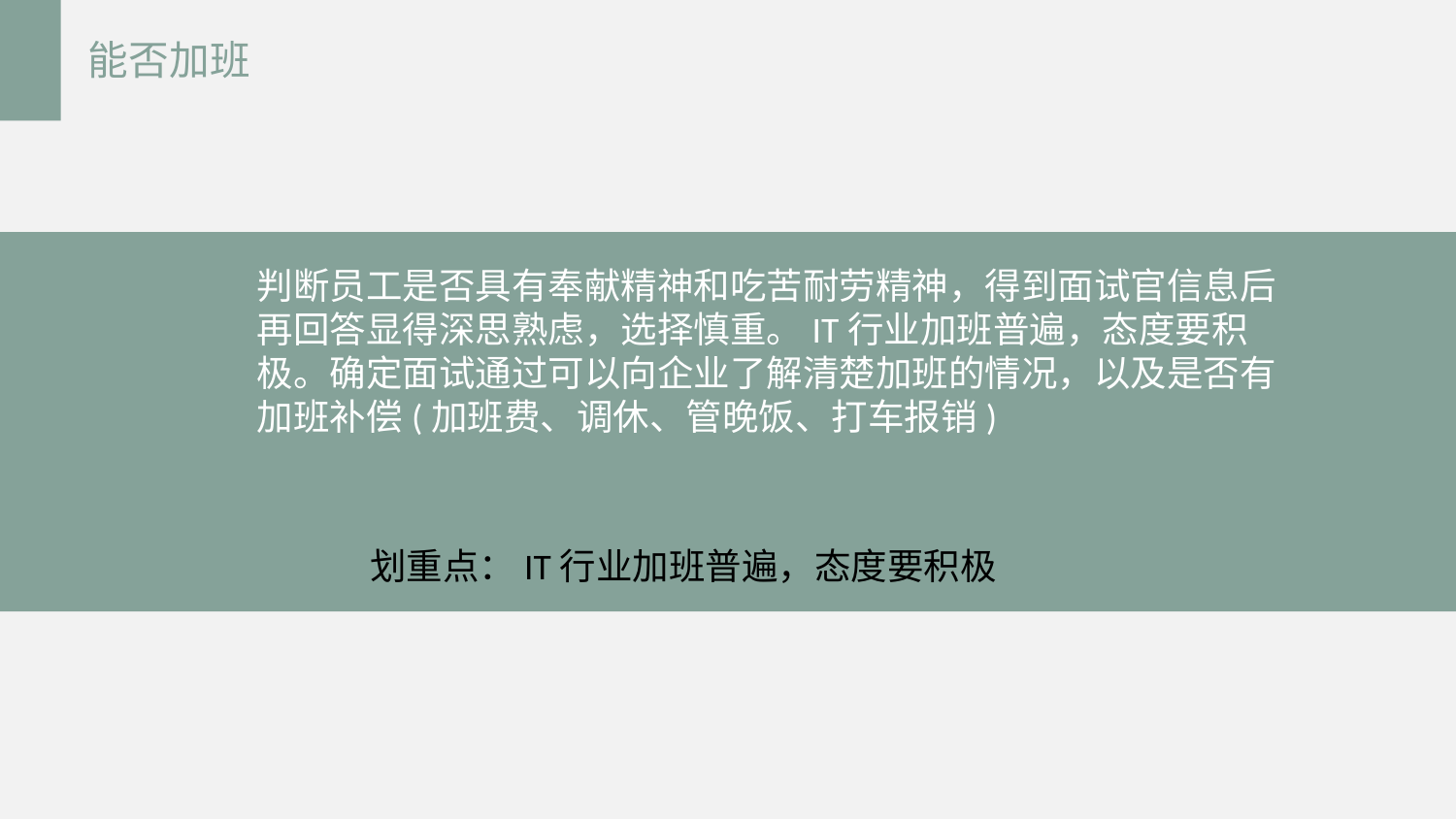

能否加班
判断员工是否具有奉献精神和吃苦耐劳精神，得到面试官信息后再回答显得深思熟虑，选择慎重。IT行业加班普遍，态度要积极。确定面试通过可以向企业了解清楚加班的情况，以及是否有加班补偿(加班费、调休、管晚饭、打车报销)

划重点：IT行业加班普遍，态度要积极